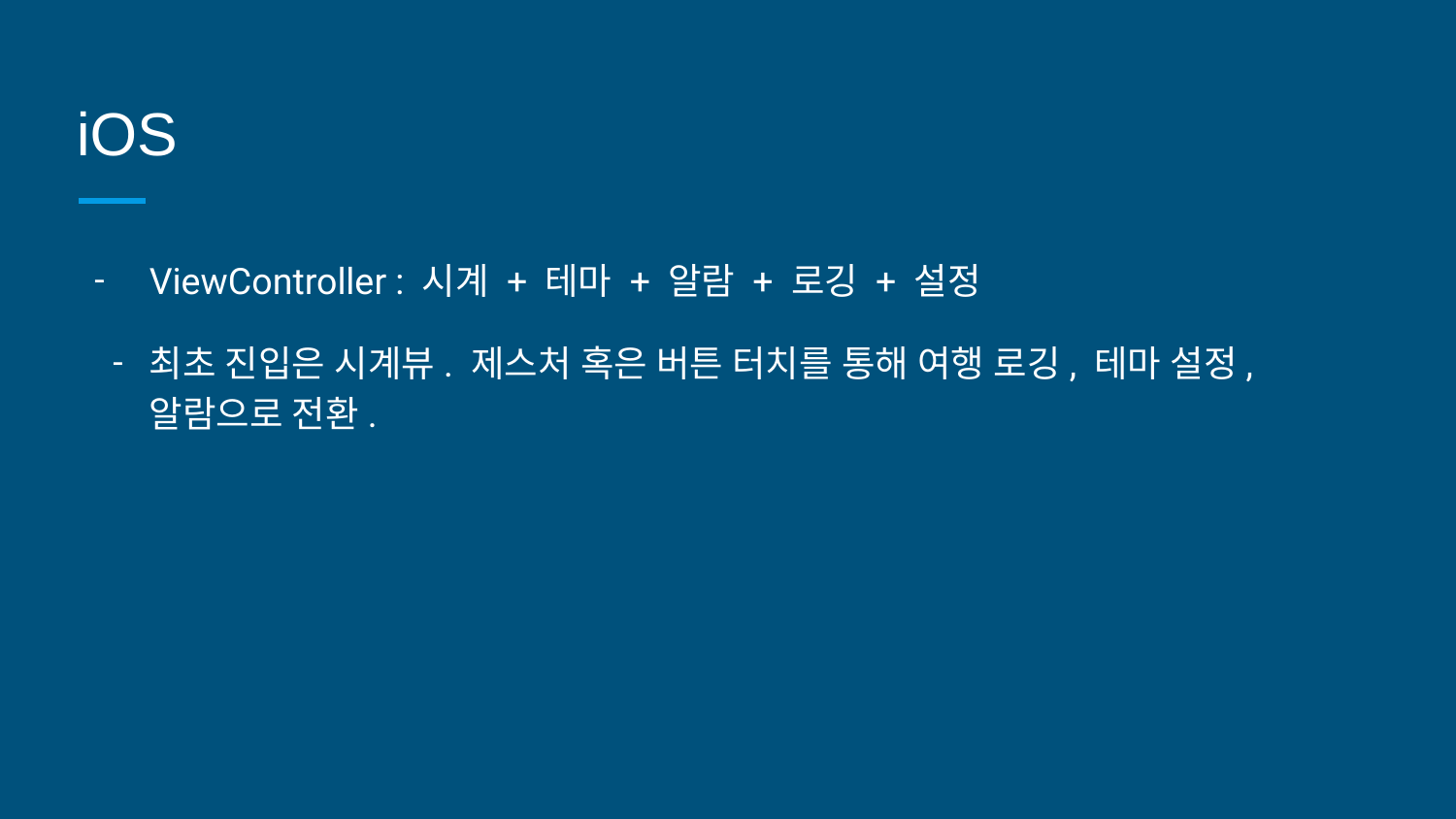

# iOS
ViewController : 시계 + 테마 + 알람 + 로깅 + 설정
최초 진입은 시계뷰. 제스처 혹은 버튼 터치를 통해 여행 로깅, 테마 설정, 알람으로 전환.